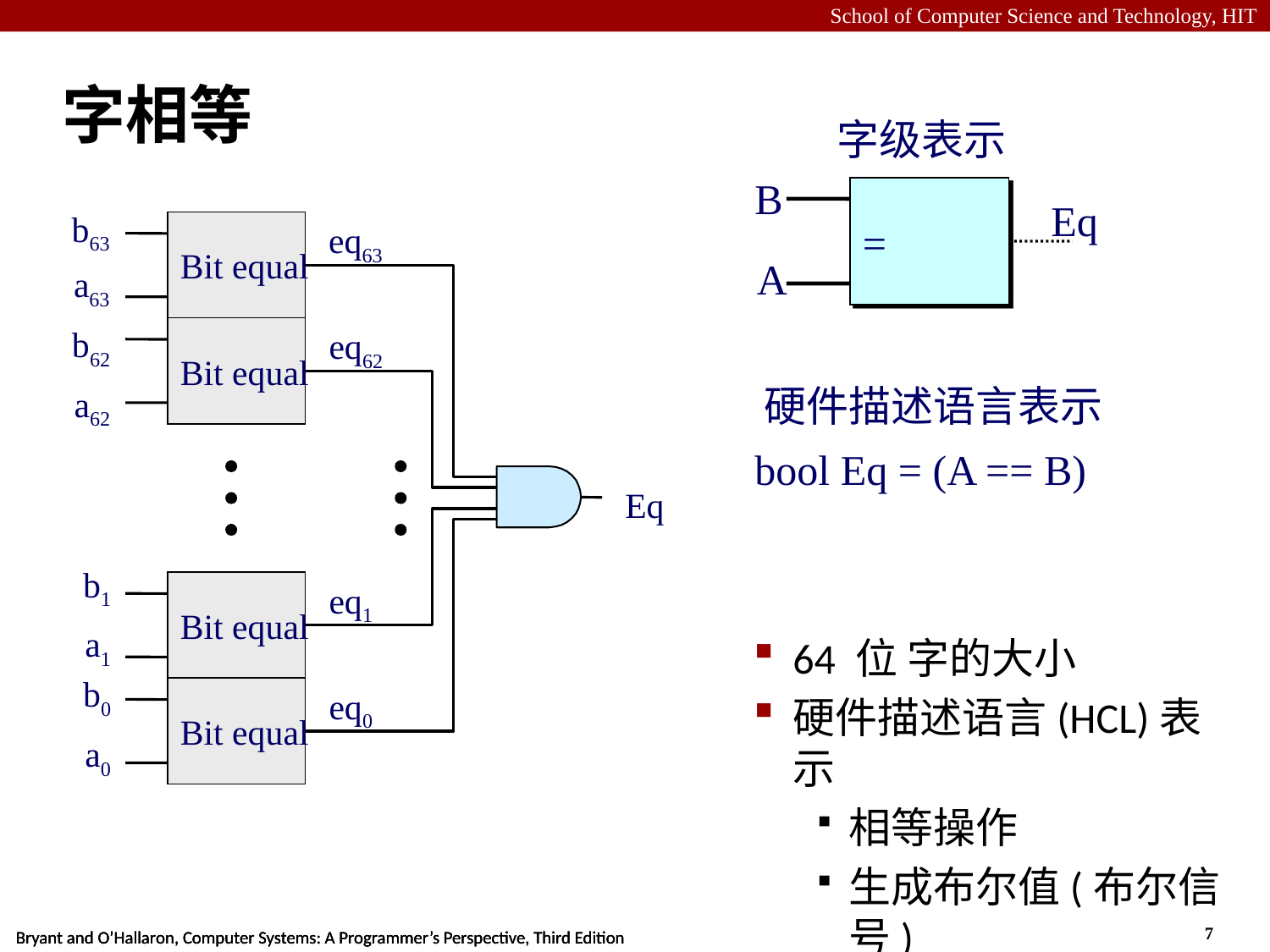

# 字相等
字级表示
B
=
Eq

A

b63
Bit equal
eq63

a63

b62
Bit equal
eq62

a62

Eq

b1
Bit equal
eq1

a1

b0
Bit equal
eq0

a0

硬件描述语言表示
bool Eq = (A == B)
64 位 字的大小
硬件描述语言(HCL)表示
相等操作
生成布尔值(布尔信号)